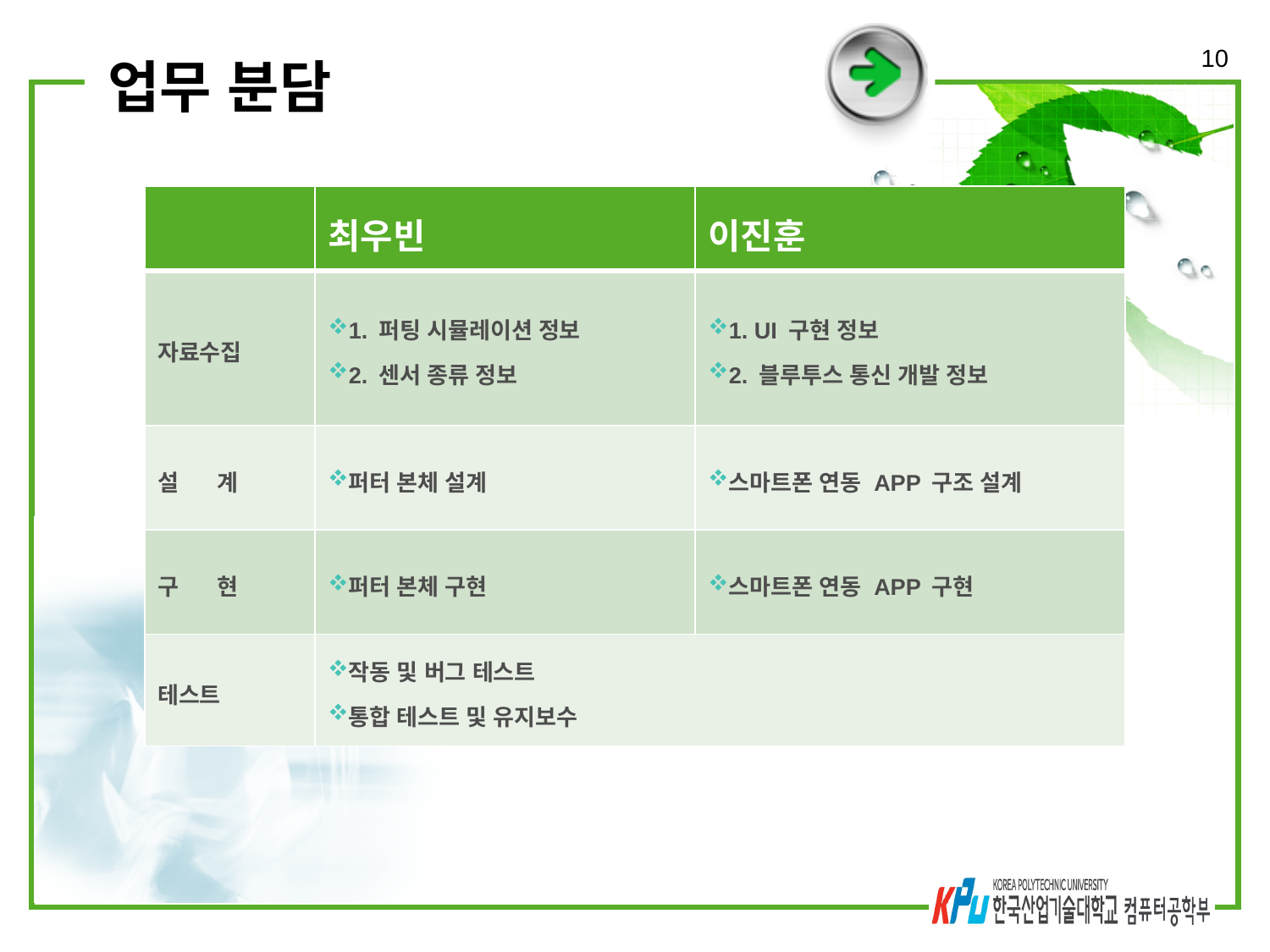

10
# 업무 분담
|  | 최우빈 | 이진훈 |
| --- | --- | --- |
| 자료수집 | 1. 퍼팅 시뮬레이션 정보 2. 센서 종류 정보 | 1. UI 구현 정보 2. 블루투스 통신 개발 정보 |
| 설 계 | 퍼터 본체 설계 | 스마트폰 연동 APP 구조 설계 |
| 구 현 | 퍼터 본체 구현 | 스마트폰 연동 APP 구현 |
| 테스트 | 작동 및 버그 테스트 통합 테스트 및 유지보수 |  |